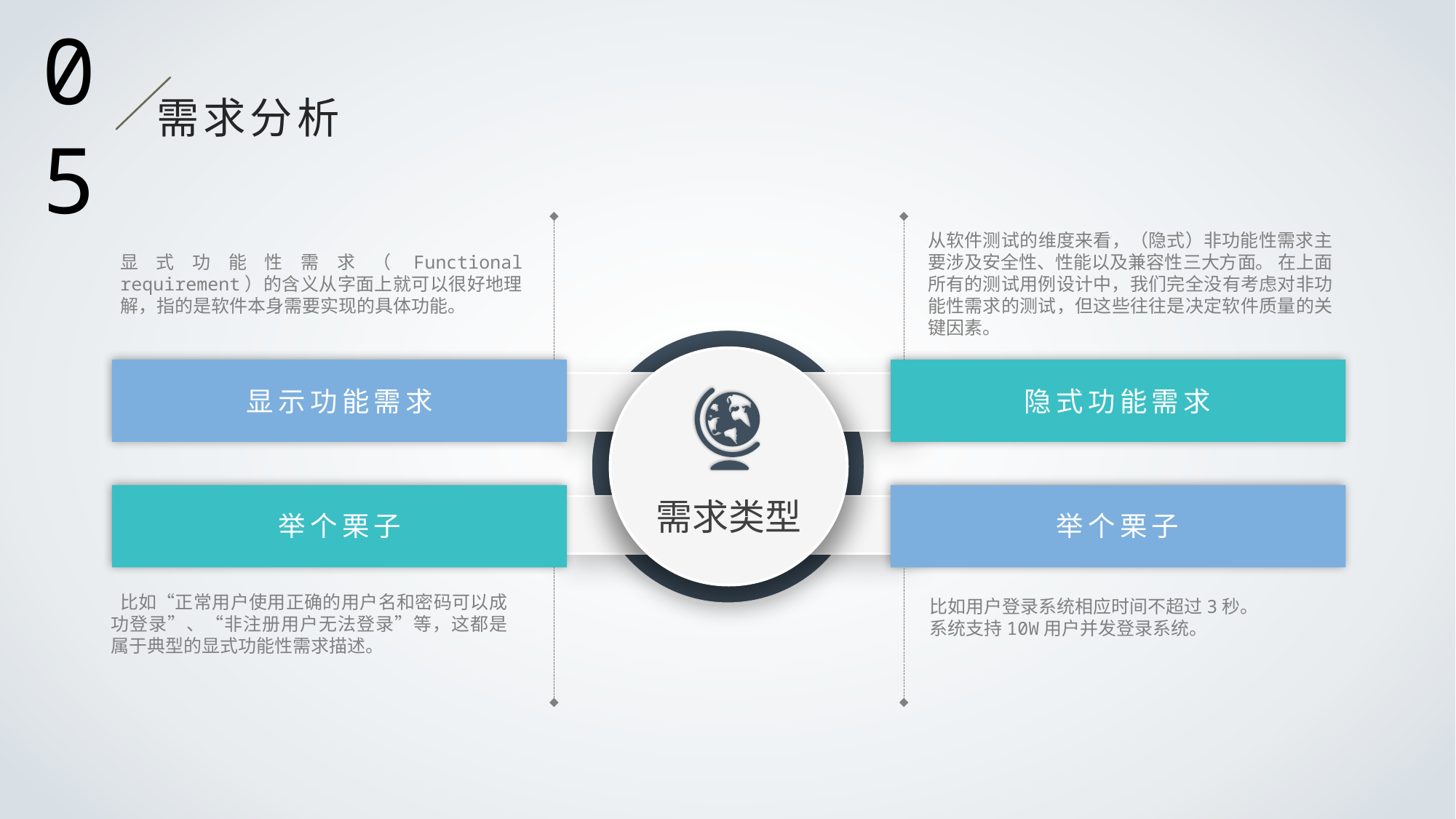

05
需求分析
从软件测试的维度来看，（隐式）非功能性需求主要涉及安全性、性能以及兼容性三大方面。 在上面所有的测试用例设计中，我们完全没有考虑对非功能性需求的测试，但这些往往是决定软件质量的关键因素。
显式功能性需求（Functional requirement）的含义从字面上就可以很好地理解，指的是软件本身需要实现的具体功能。

显示功能需求
隐式功能需求

举个栗子

举个栗子

需求类型

 比如“正常用户使用正确的用户名和密码可以成功登录”、“非注册用户无法登录”等，这都是属于典型的显式功能性需求描述。
比如用户登录系统相应时间不超过3秒。
系统支持10W用户并发登录系统。